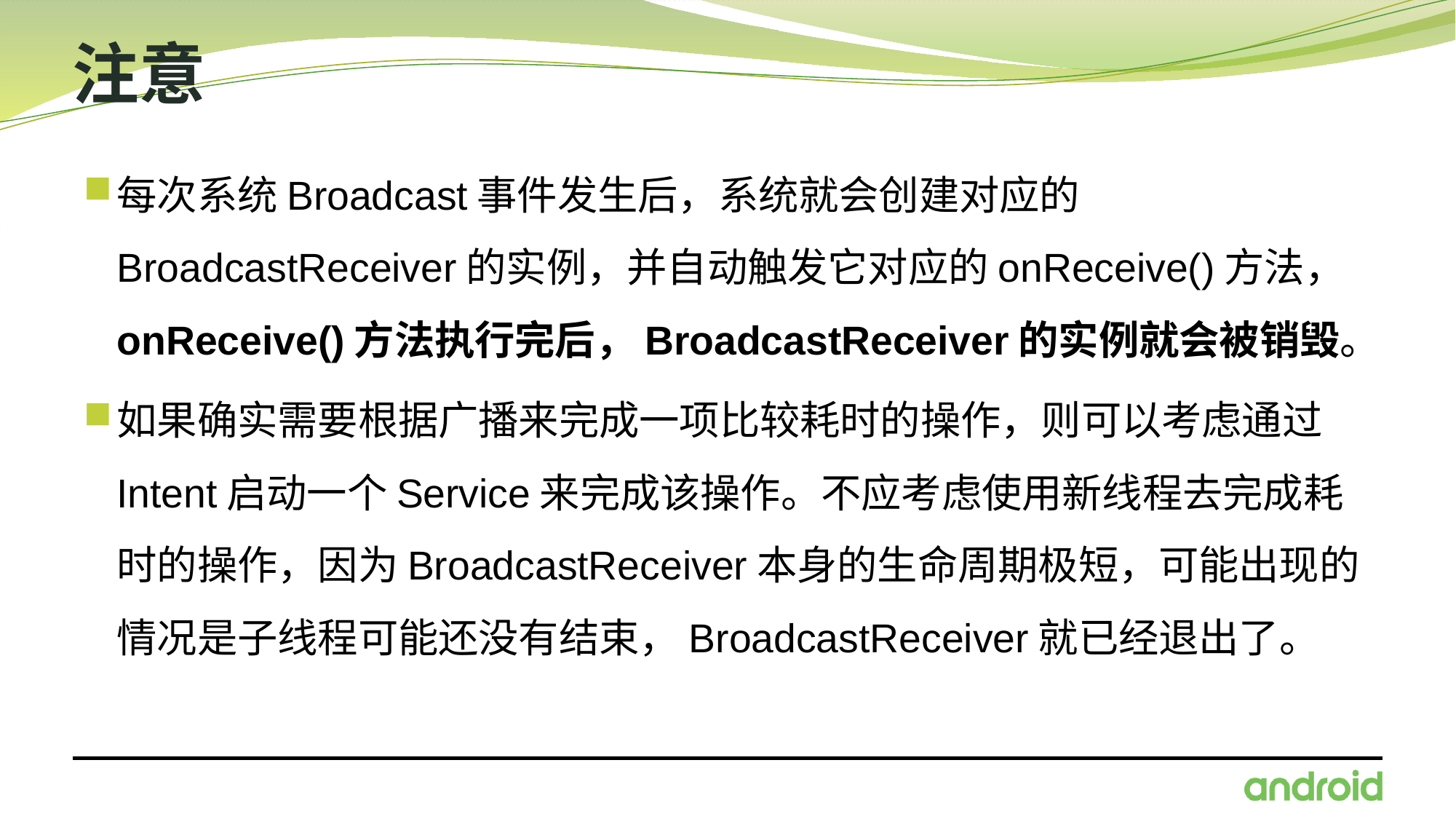

# 注意
每次系统Broadcast事件发生后，系统就会创建对应的BroadcastReceiver的实例，并自动触发它对应的onReceive()方法，onReceive()方法执行完后，BroadcastReceiver的实例就会被销毁。
如果确实需要根据广播来完成一项比较耗时的操作，则可以考虑通过Intent启动一个Service来完成该操作。不应考虑使用新线程去完成耗时的操作，因为BroadcastReceiver本身的生命周期极短，可能出现的情况是子线程可能还没有结束，BroadcastReceiver就已经退出了。